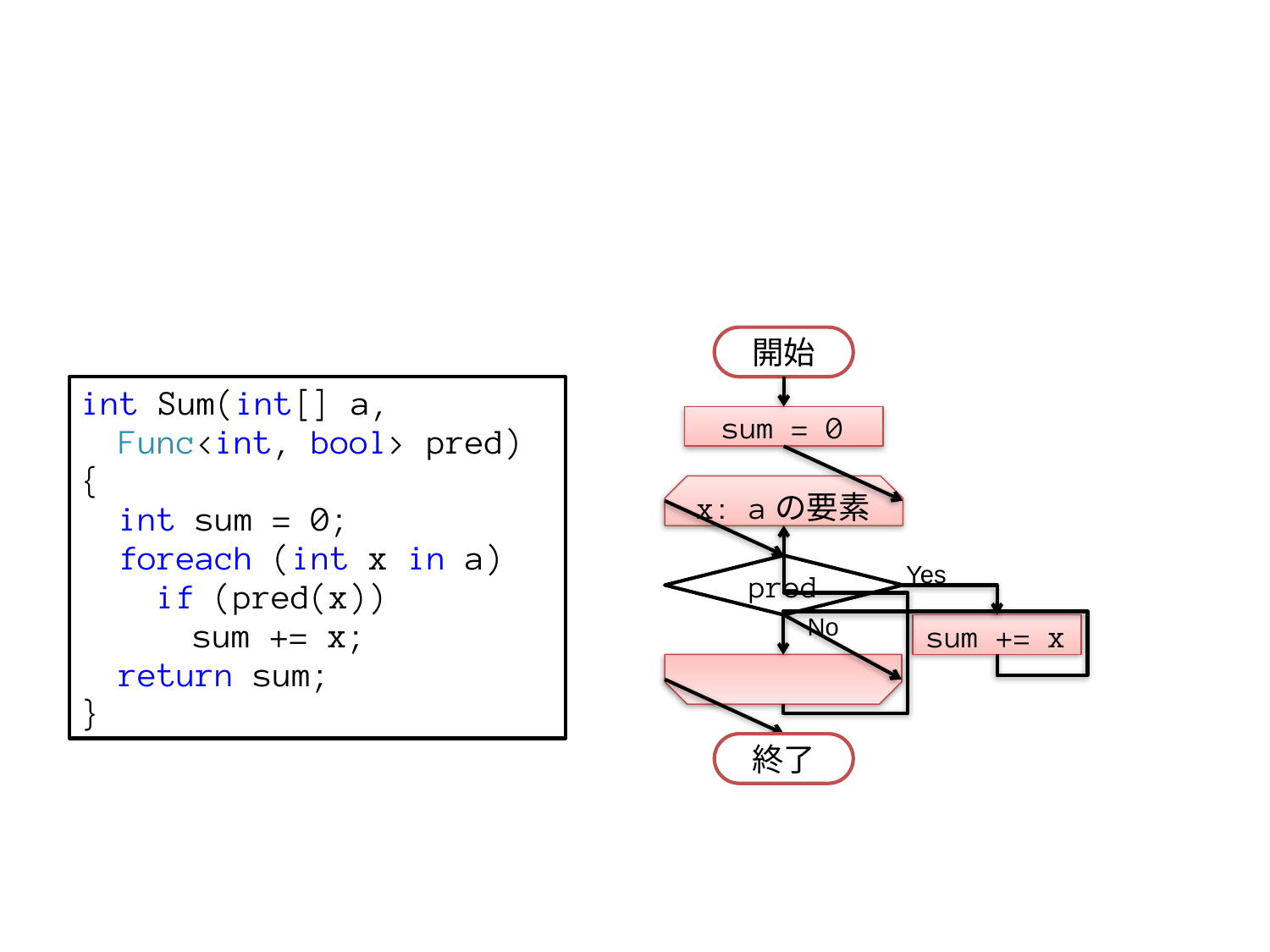

開始
int Sum(int[] a,
	Func<int, bool> pred)
{
	int sum = 0;
	foreach (int x in a)
		if (pred(x))
			sum += x;
	return sum;
}
sum = 0
x: aの要素
Yes
pred
No
sum += x

終了